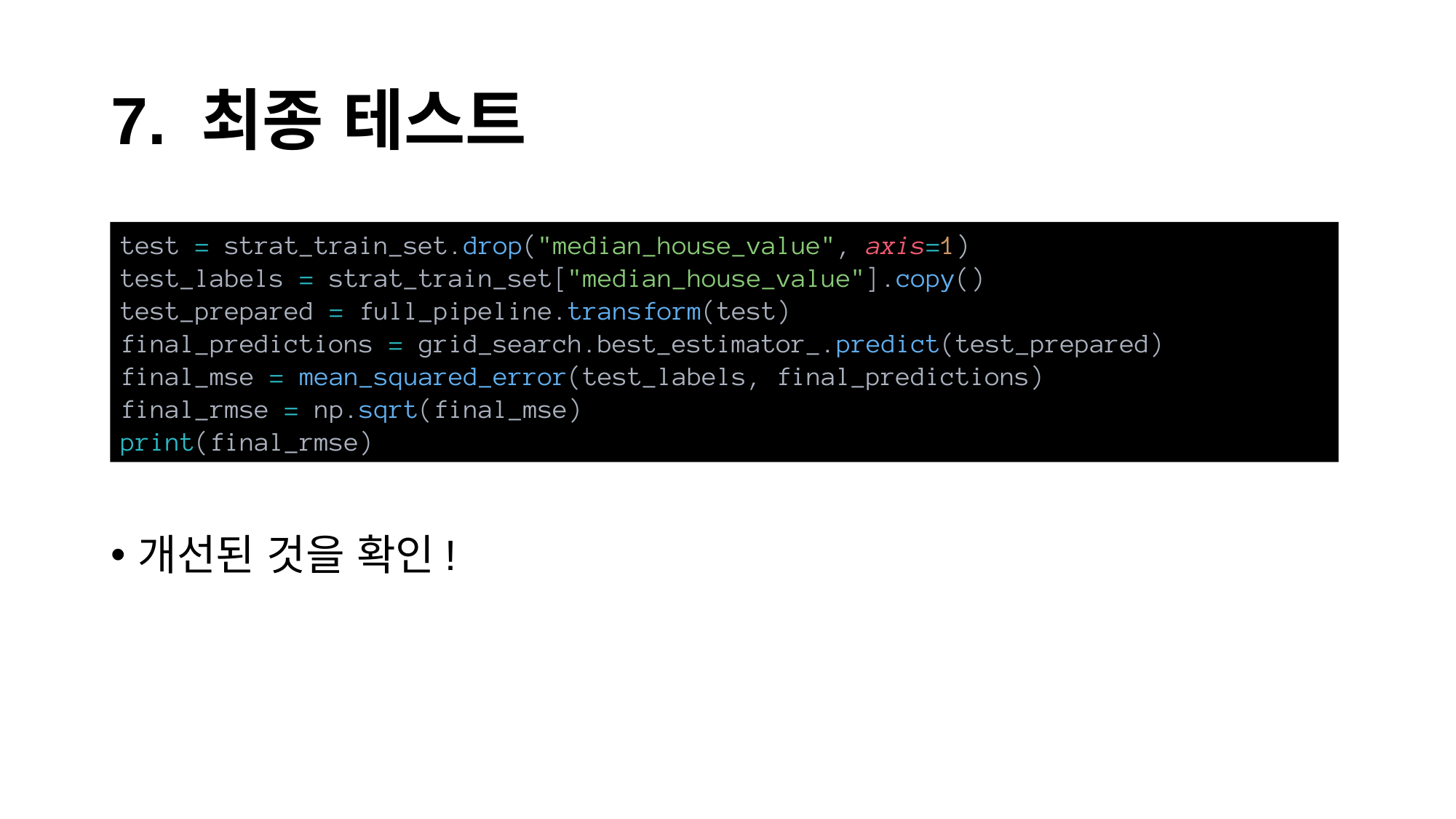

# 7. 최종 테스트

개선된 것을 확인!
test = strat_train_set.drop("median_house_value", axis=1)
test_labels = strat_train_set["median_house_value"].copy()
test_prepared = full_pipeline.transform(test)
final_predictions = grid_search.best_estimator_.predict(test_prepared)
final_mse = mean_squared_error(test_labels, final_predictions)
final_rmse = np.sqrt(final_mse)
print(final_rmse)